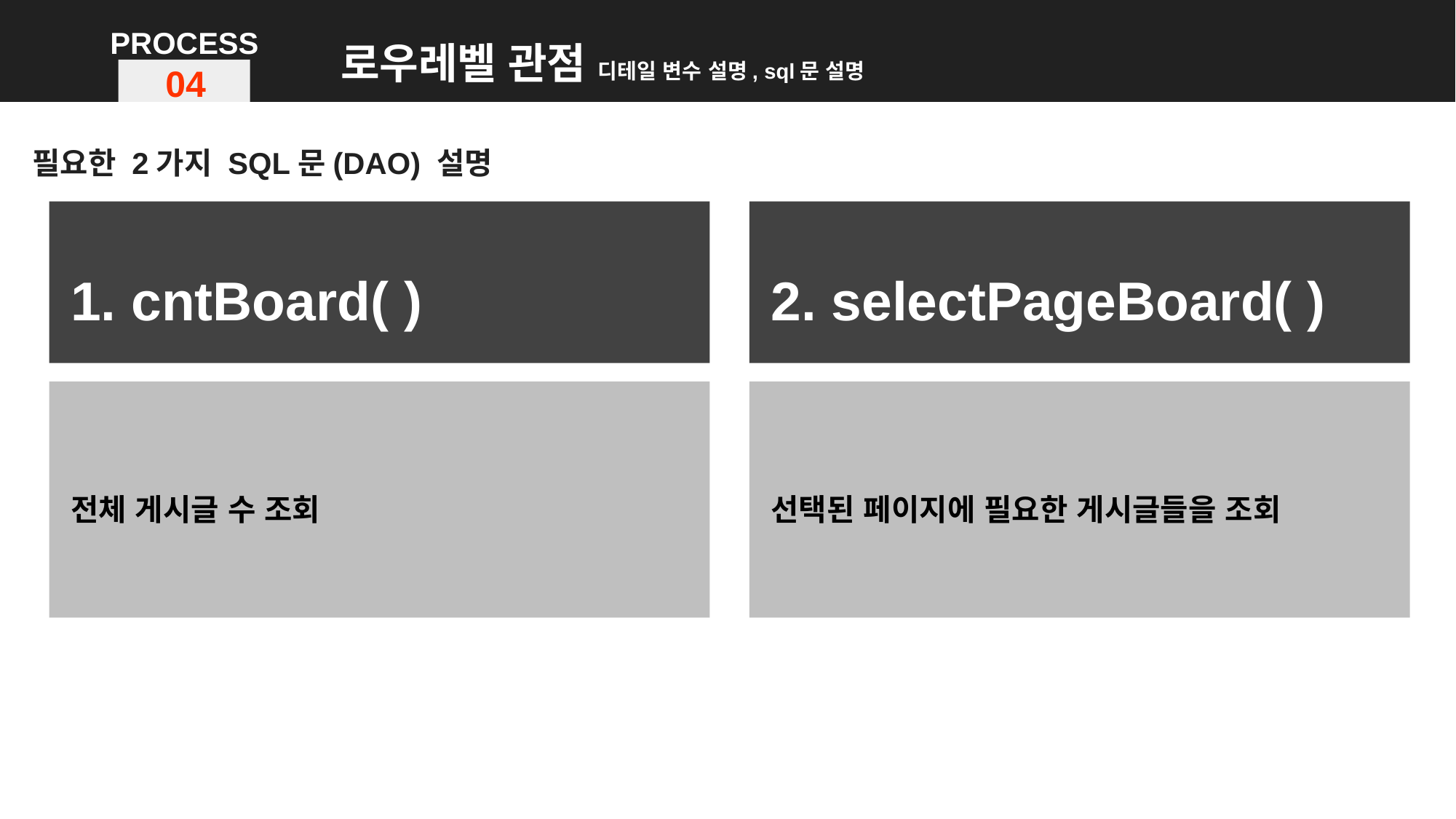

cntBoard() :
전체 게시글 수 조회

SELECT COUNT(*) FROM t_qna_board;

PROCESS
로우레벨 관점 디테일 변수 설명, sql문 설명
04

필요한 2가지 SQL문(DAO) 설명

1. cntBoard( )
2. selectPageBoard( )

하이레벨 관점 아이디어 구상 단계
selectPageBoard() :
선택된 페이지에 필요한 게시글 조회
(ex. 2번째 페이지 조회)

SELECT *
  FROM(
        SELECT ROWNUM AS RNUM, A.*
            FROM ( select * from t_qna_board  order by to_number(original_no) desc, parent_no, reg_date ) A
         WHERE ROWNUM <= 7*2
      )
 WHERE RNUM >7*1;

전체 게시글 수 조회
선택된 페이지에 필요한 게시글들을 조회
기타
컨텐츠에 대한 내용을 적어요
사용변수 정의 board, page, block 변수
사용변수 코드설명 변수값 구하기

화면단 출력 구한 변수들을 jsp에 활용해보자!